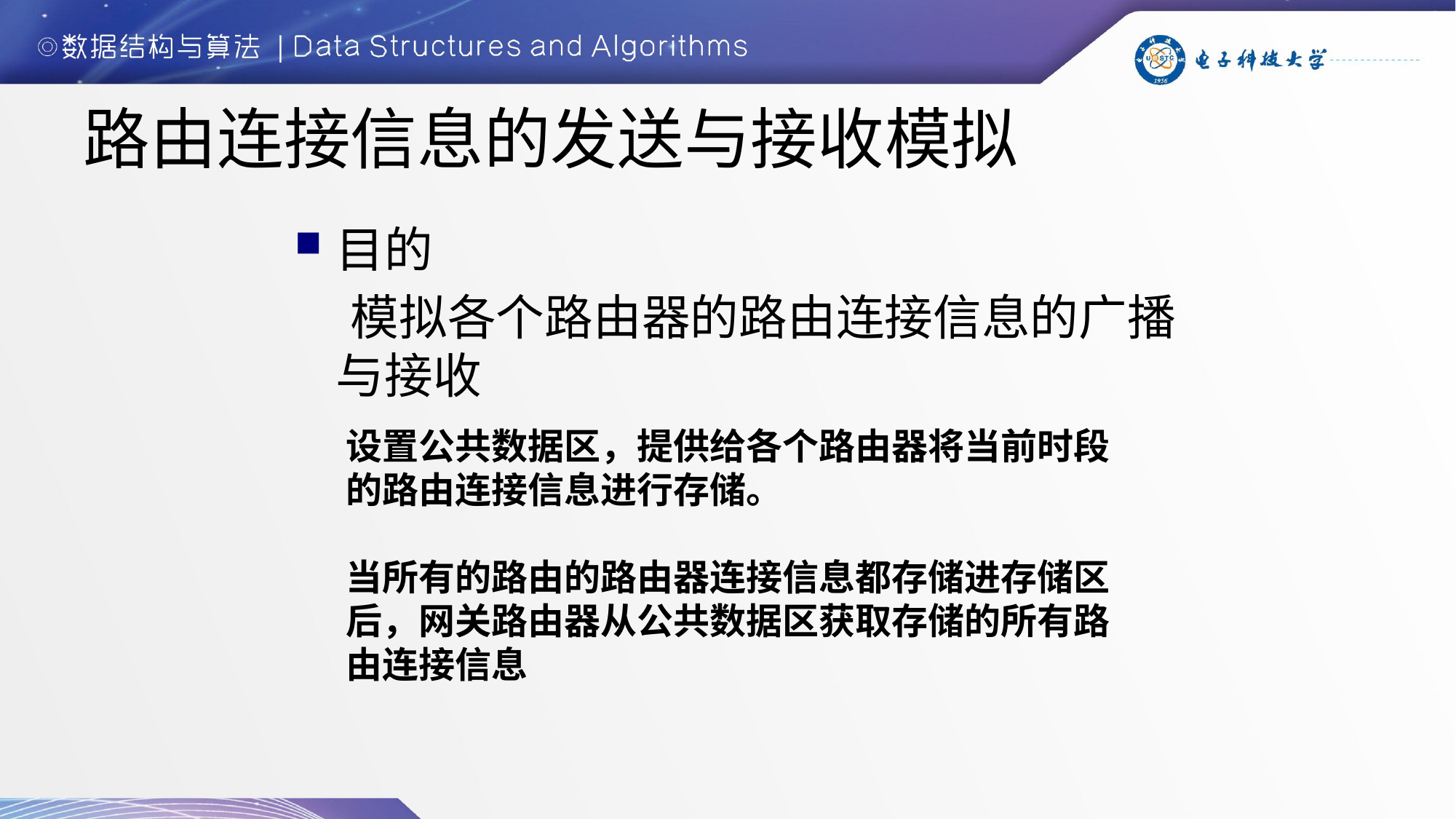

# 路由连接信息的发送与接收模拟
目的
    模拟各个路由器的路由连接信息的广播与接收
设置公共数据区，提供给各个路由器将当前时段的路由连接信息进行存储。

当所有的路由的路由器连接信息都存储进存储区后，网关路由器从公共数据区获取存储的所有路由连接信息